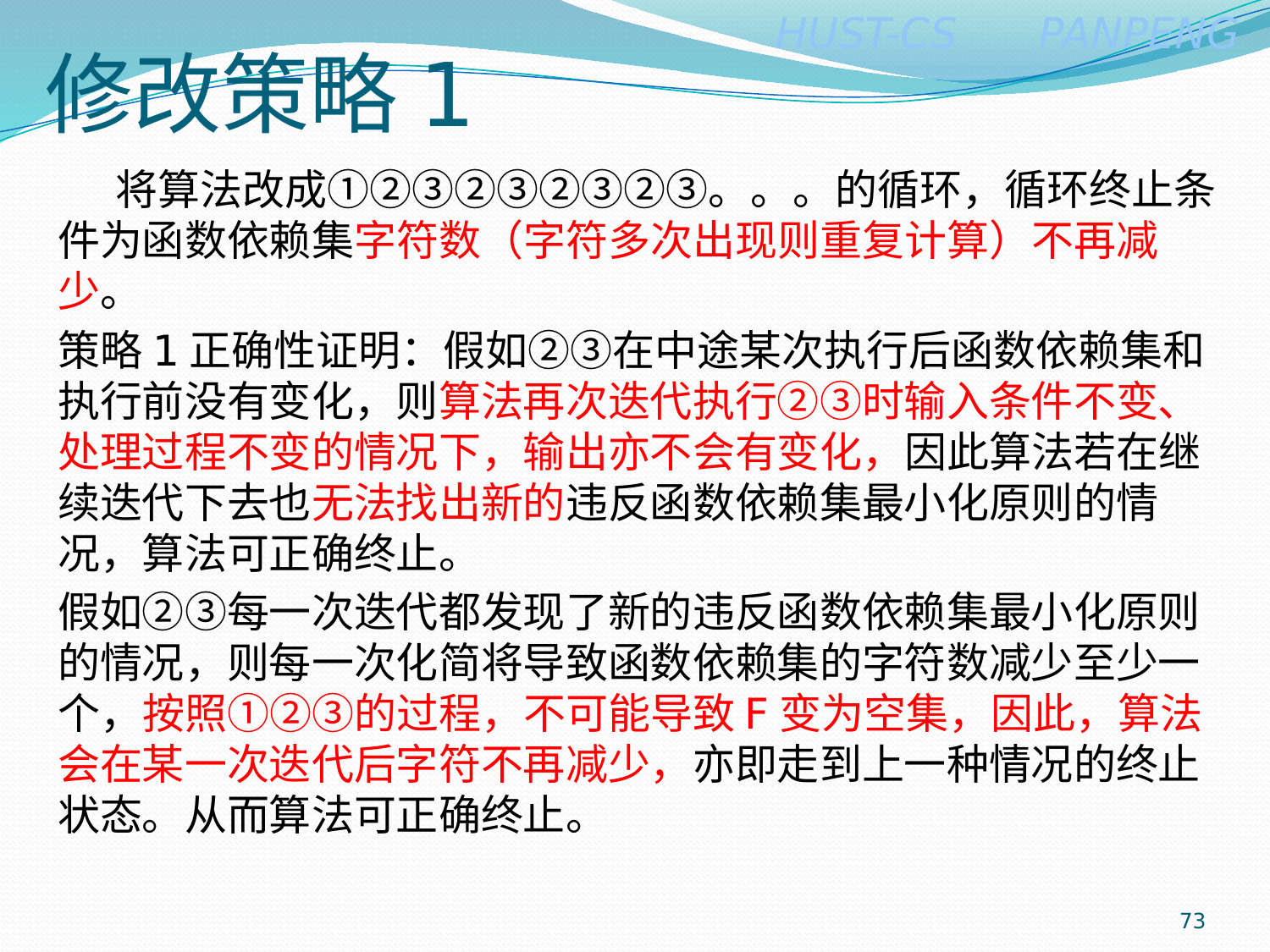

# 修改策略1
     将算法改成①②③②③②③②③。。。的循环，循环终止条件为函数依赖集字符数（字符多次出现则重复计算）不再减少。
策略1正确性证明：假如②③在中途某次执行后函数依赖集和执行前没有变化，则算法再次迭代执行②③时输入条件不变、处理过程不变的情况下，输出亦不会有变化，因此算法若在继续迭代下去也无法找出新的违反函数依赖集最小化原则的情况，算法可正确终止。
假如②③每一次迭代都发现了新的违反函数依赖集最小化原则的情况，则每一次化简将导致函数依赖集的字符数减少至少一个，按照①②③的过程，不可能导致F变为空集，因此，算法会在某一次迭代后字符不再减少，亦即走到上一种情况的终止状态。从而算法可正确终止。

73